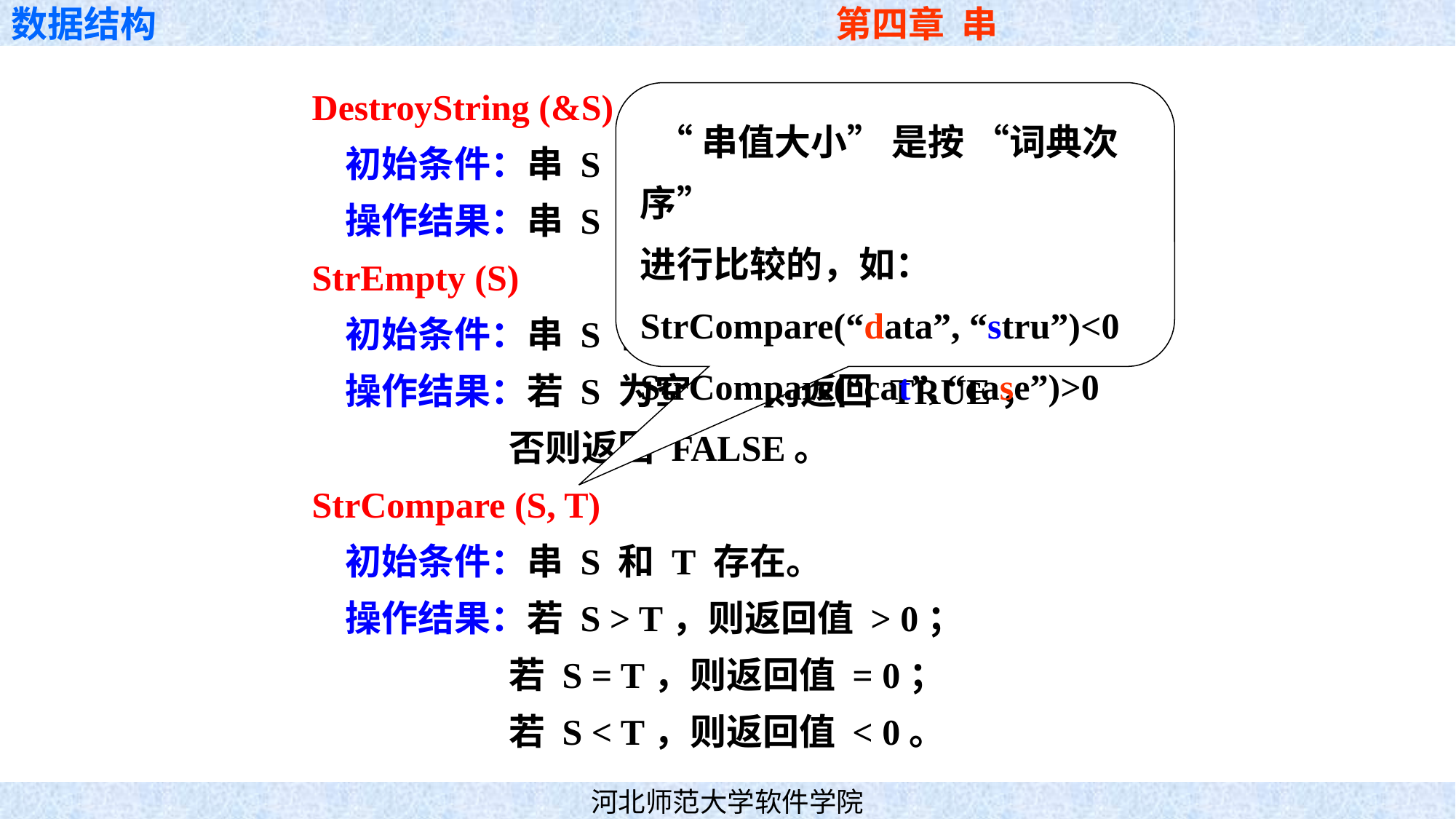

DestroyString (&S)
   初始条件：串 S 存在。
   操作结果：串 S 被销毁。
StrEmpty (S)
   初始条件：串 S 存在。
   操作结果：若 S 为空串，则返回 TRUE，
                       否则返回 FALSE。
StrCompare (S, T)
   初始条件：串 S 和 T 存在。
   操作结果：若 S > T，则返回值 > 0；
                       若 S = T，则返回值 = 0；
                       若 S < T，则返回值 < 0。
  “串值大小” 是按 “词典次序”
进行比较的，如：
StrCompare(“data”, “stru”)<0
StrCompare(“cat”, “case”)>0